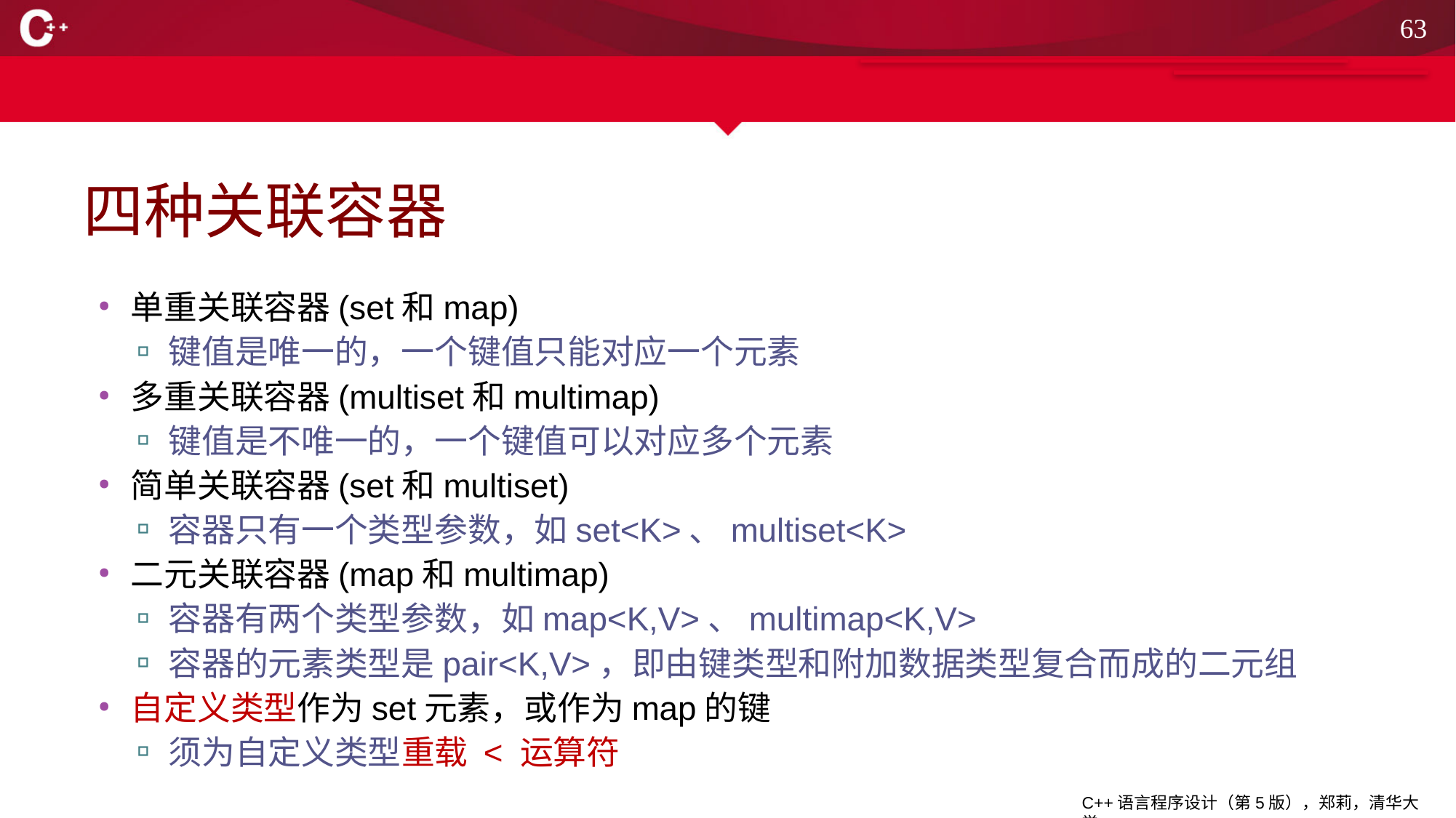

63
# 四种关联容器
单重关联容器(set和map)
键值是唯一的，一个键值只能对应一个元素
多重关联容器(multiset和multimap)
键值是不唯一的，一个键值可以对应多个元素
简单关联容器(set和multiset)
容器只有一个类型参数，如set<K>、multiset<K>
二元关联容器(map和multimap)
容器有两个类型参数，如map<K,V>、multimap<K,V>
容器的元素类型是pair<K,V>，即由键类型和附加数据类型复合而成的二元组
自定义类型作为set元素，或作为map的键
须为自定义类型重载 < 运算符